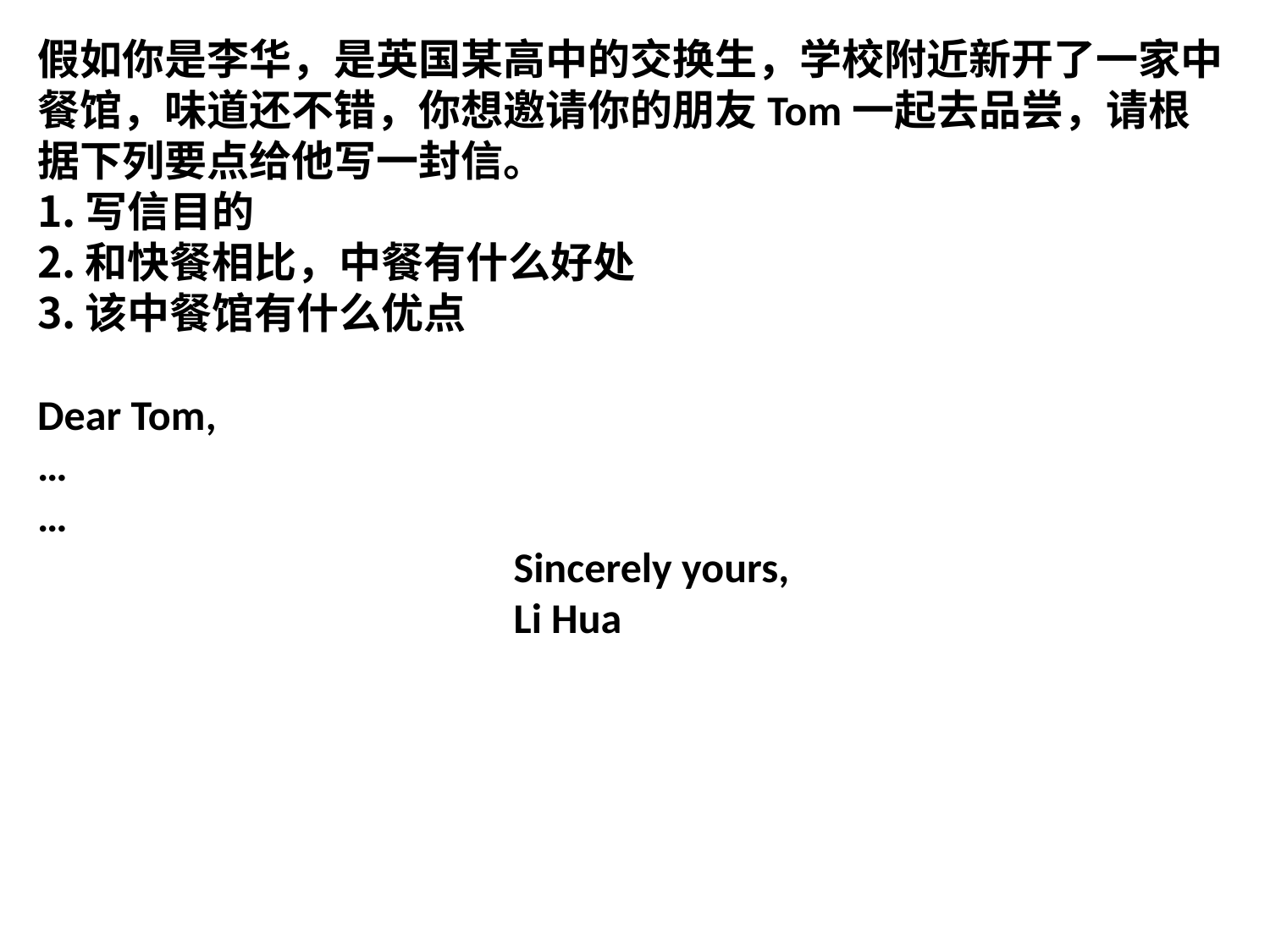

假如你是李华，是英国某高中的交换生，学校附近新开了一家中餐馆，味道还不错，你想邀请你的朋友Tom一起去品尝，请根据下列要点给他写一封信。
写信目的
和快餐相比，中餐有什么好处
该中餐馆有什么优点

Dear Tom,
…
…
                                                  Sincerely yours,
                                                  Li Hua